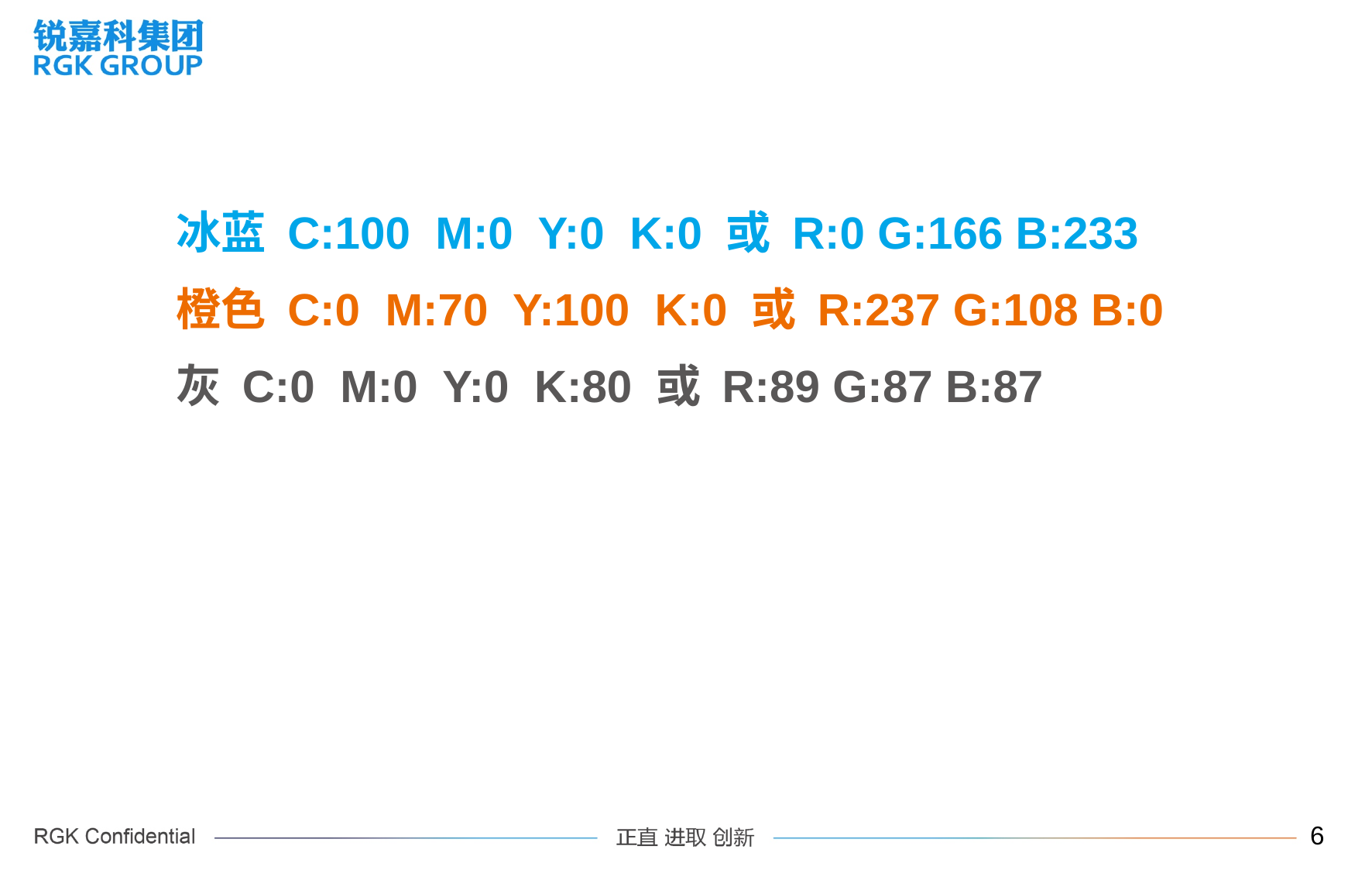

冰蓝 C:100  M:0  Y:0  K:0 或 R:0 G:166 B:233
橙色 C:0  M:70  Y:100  K:0 或 R:237 G:108 B:0
灰 C:0  M:0  Y:0  K:80 或 R:89 G:87 B:87